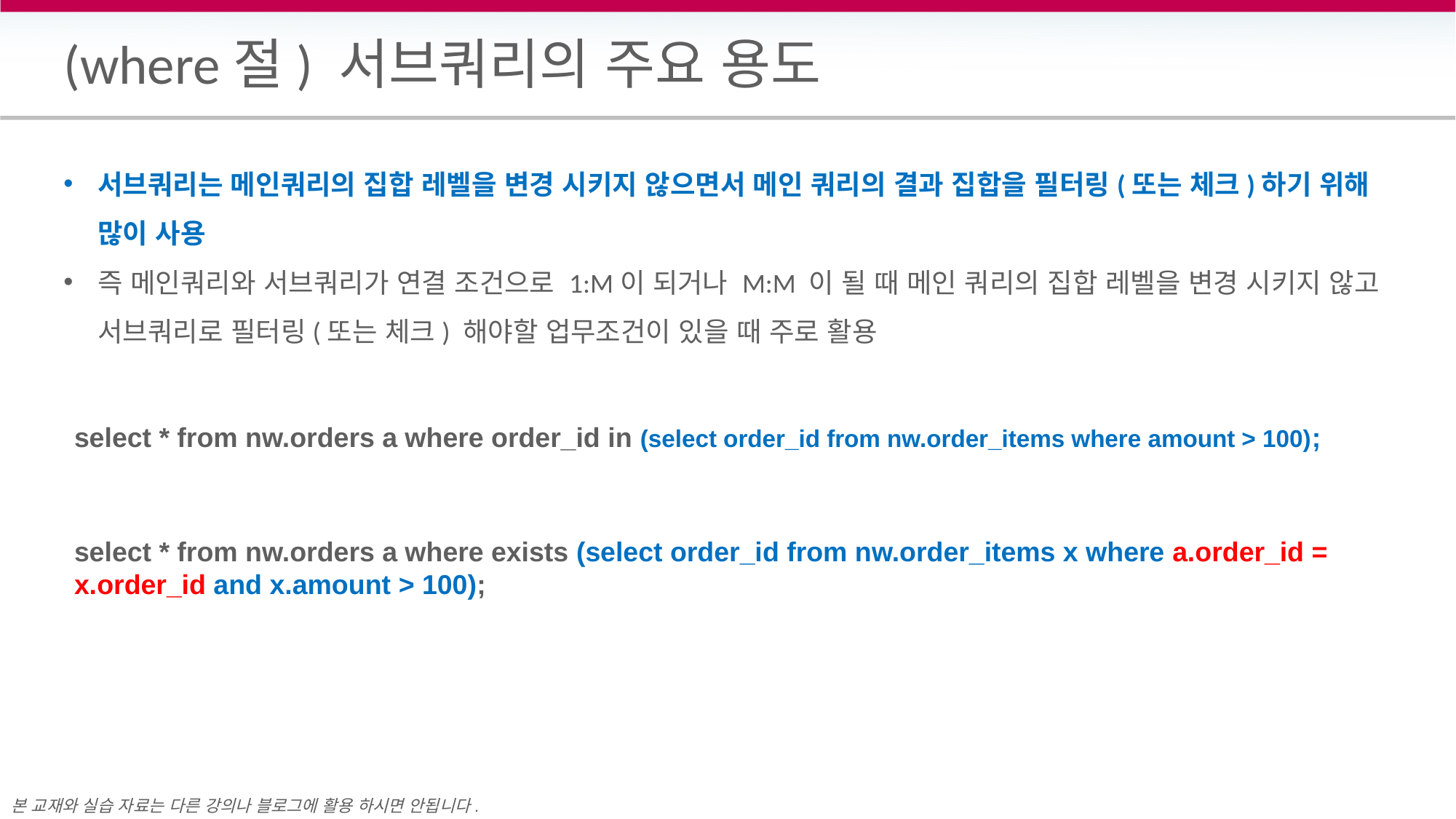

# (where절) 서브쿼리의 주요 용도
서브쿼리는 메인쿼리의 집합 레벨을 변경 시키지 않으면서 메인 쿼리의 결과 집합을 필터링(또는 체크)하기 위해 많이 사용
즉 메인쿼리와 서브쿼리가 연결 조건으로 1:M이 되거나 M:M 이 될 때 메인 쿼리의 집합 레벨을 변경 시키지 않고 서브쿼리로 필터링(또는 체크) 해야할 업무조건이 있을 때 주로 활용
select * from nw.orders a where order_id in (select order_id from nw.order_items where amount > 100);
select * from nw.orders a where exists (select order_id from nw.order_items x where a.order_id = x.order_id and x.amount > 100);